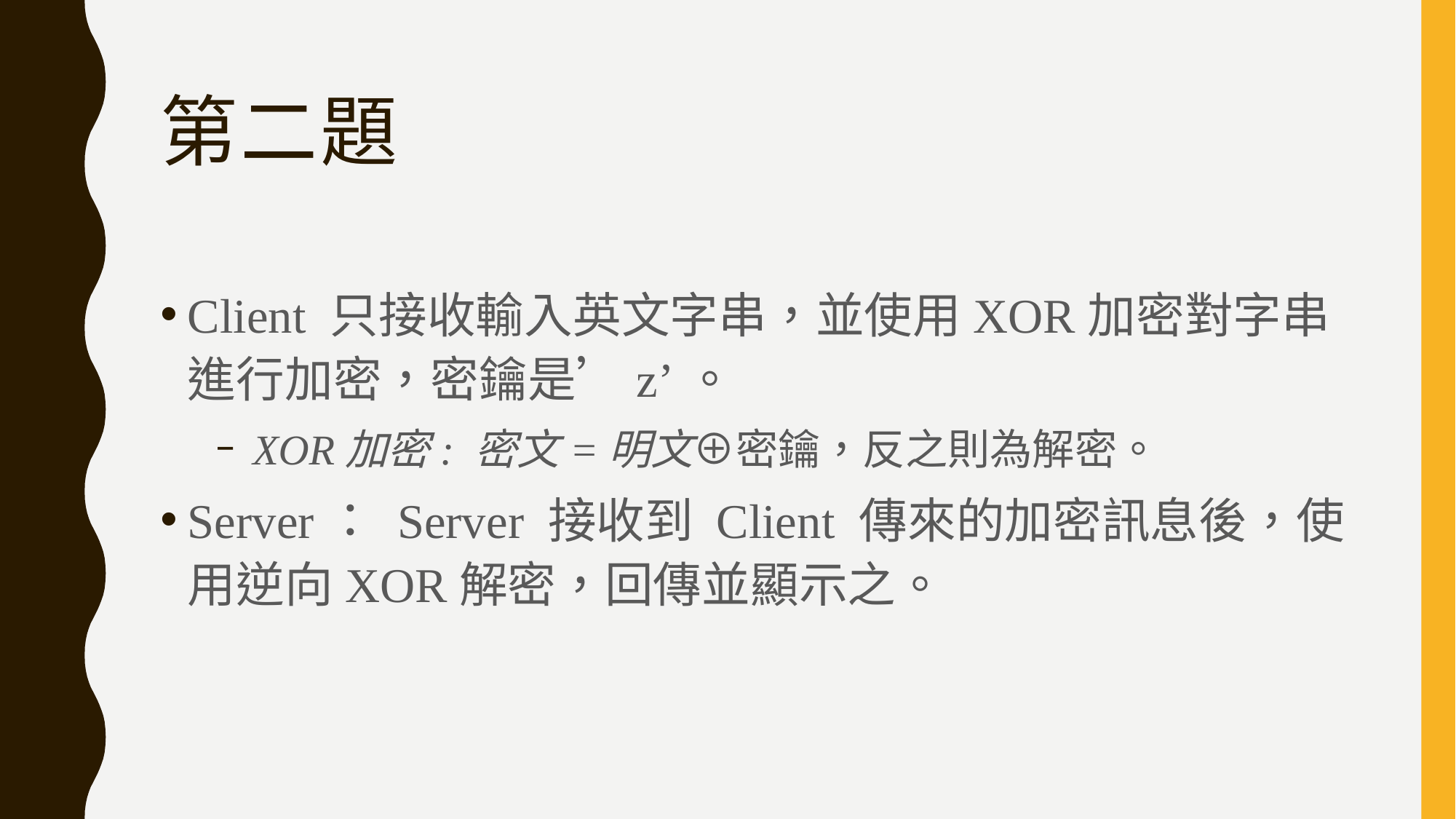

# 第二題
Client 只接收輸入英文字串，並使用XOR加密對字串進行加密，密鑰是’z’。
 XOR加密: 密文=明文⊕密鑰，反之則為解密。
Server： Server 接收到 Client 傳來的加密訊息後，使用逆向XOR解密，回傳並顯示之。